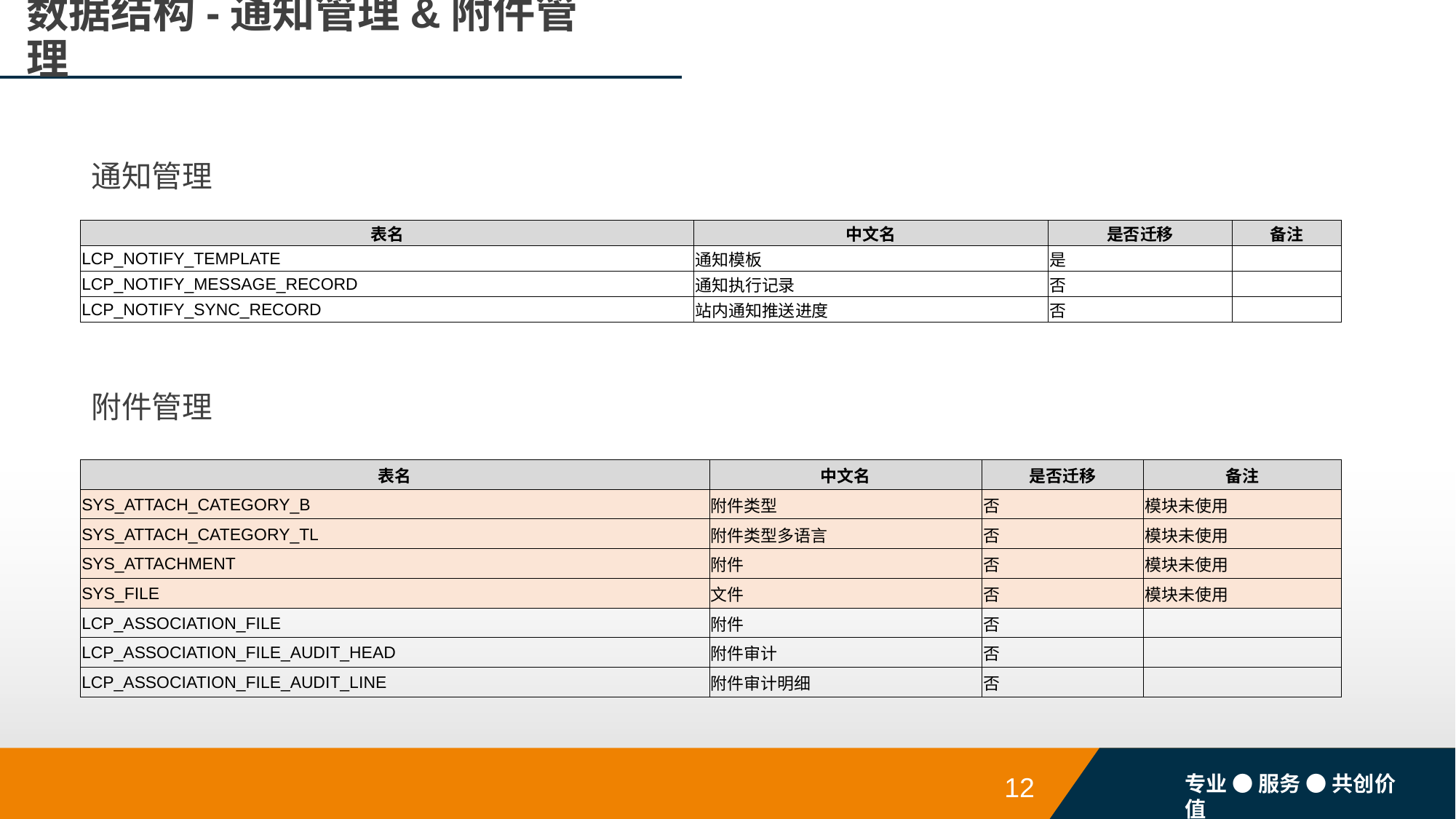

# 数据结构-通知管理&附件管理
通知管理
| 表名 | 中文名 | 是否迁移 | 备注 |
| --- | --- | --- | --- |
| LCP\_NOTIFY\_TEMPLATE | 通知模板 | 是 |  |
| LCP\_NOTIFY\_MESSAGE\_RECORD | 通知执行记录 | 否 |  |
| LCP\_NOTIFY\_SYNC\_RECORD | 站内通知推送进度 | 否 |  |
附件管理
| 表名 | 中文名 | 是否迁移 | 备注 |
| --- | --- | --- | --- |
| SYS\_ATTACH\_CATEGORY\_B | 附件类型 | 否 | 模块未使用 |
| SYS\_ATTACH\_CATEGORY\_TL | 附件类型多语言 | 否 | 模块未使用 |
| SYS\_ATTACHMENT | 附件 | 否 | 模块未使用 |
| SYS\_FILE | 文件 | 否 | 模块未使用 |
| LCP\_ASSOCIATION\_FILE | 附件 | 否 |  |
| LCP\_ASSOCIATION\_FILE\_AUDIT\_HEAD | 附件审计 | 否 |  |
| LCP\_ASSOCIATION\_FILE\_AUDIT\_LINE | 附件审计明细 | 否 |  |